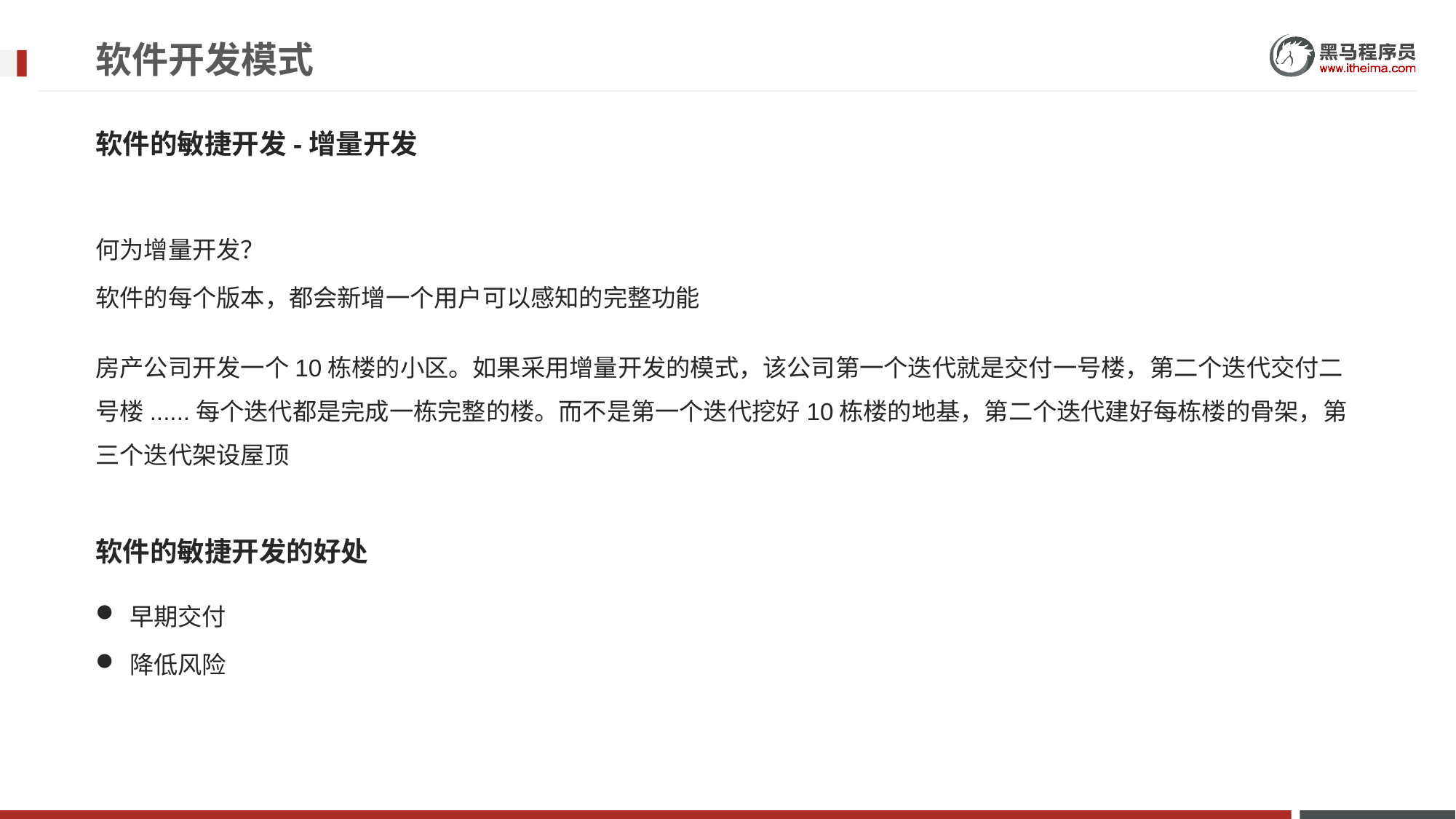

# 软件开发模式
软件的敏捷开发-增量开发
何为增量开发？
软件的每个版本，都会新增一个用户可以感知的完整功能
房产公司开发一个10栋楼的小区。如果采用增量开发的模式，该公司第一个迭代就是交付一号楼，第二个迭代交付二号楼......每个迭代都是完成一栋完整的楼。而不是第一个迭代挖好10栋楼的地基，第二个迭代建好每栋楼的骨架，第三个迭代架设屋顶
软件的敏捷开发的好处
早期交付
降低风险